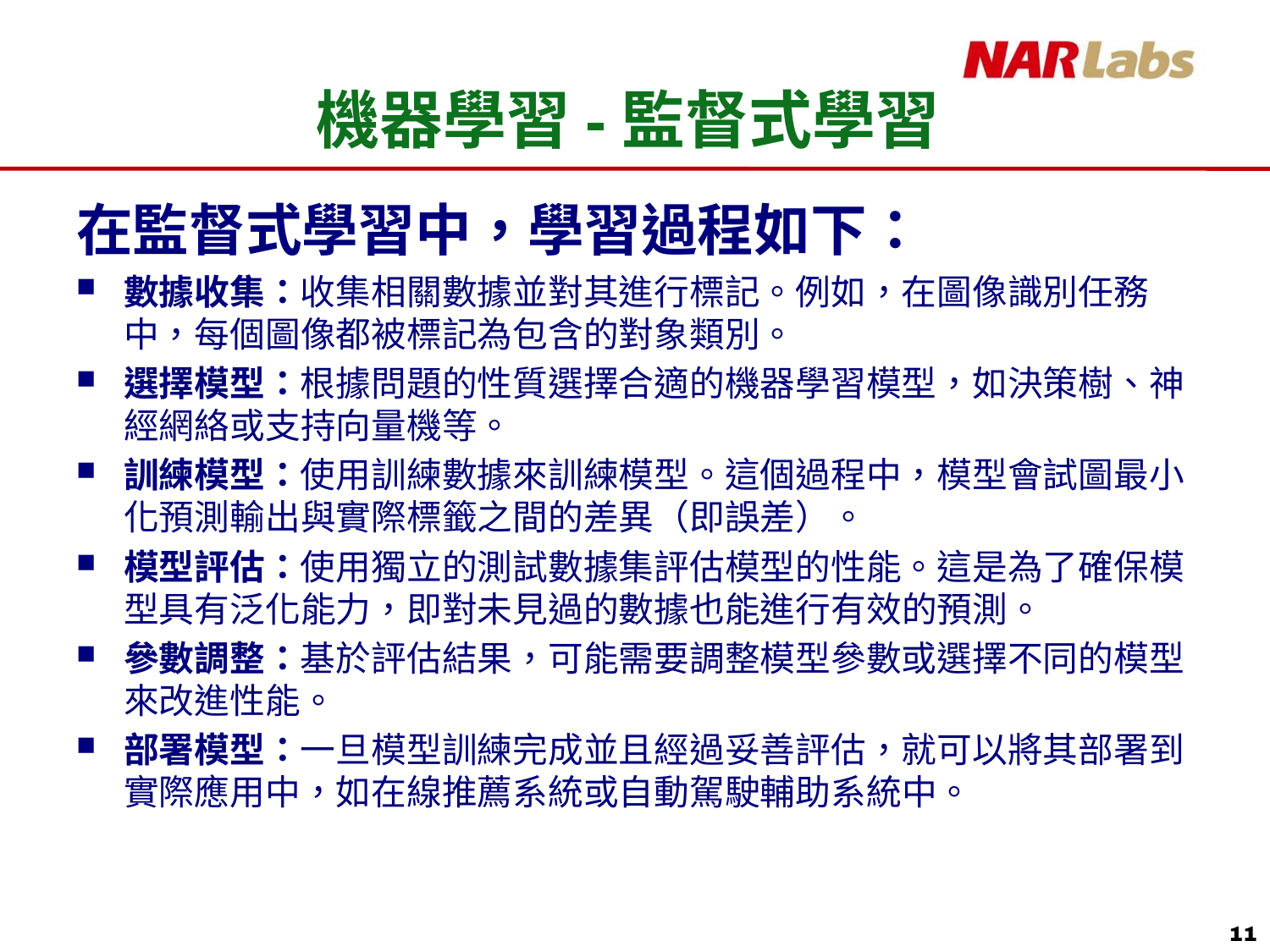

# 機器學習-監督式學習
在監督式學習中，學習過程如下：
數據收集：收集相關數據並對其進行標記。例如，在圖像識別任務中，每個圖像都被標記為包含的對象類別。
選擇模型：根據問題的性質選擇合適的機器學習模型，如決策樹、神經網絡或支持向量機等。
訓練模型：使用訓練數據來訓練模型。這個過程中，模型會試圖最小化預測輸出與實際標籤之間的差異（即誤差）。
模型評估：使用獨立的測試數據集評估模型的性能。這是為了確保模型具有泛化能力，即對未見過的數據也能進行有效的預測。
參數調整：基於評估結果，可能需要調整模型參數或選擇不同的模型來改進性能。
部署模型：一旦模型訓練完成並且經過妥善評估，就可以將其部署到實際應用中，如在線推薦系統或自動駕駛輔助系統中。
11